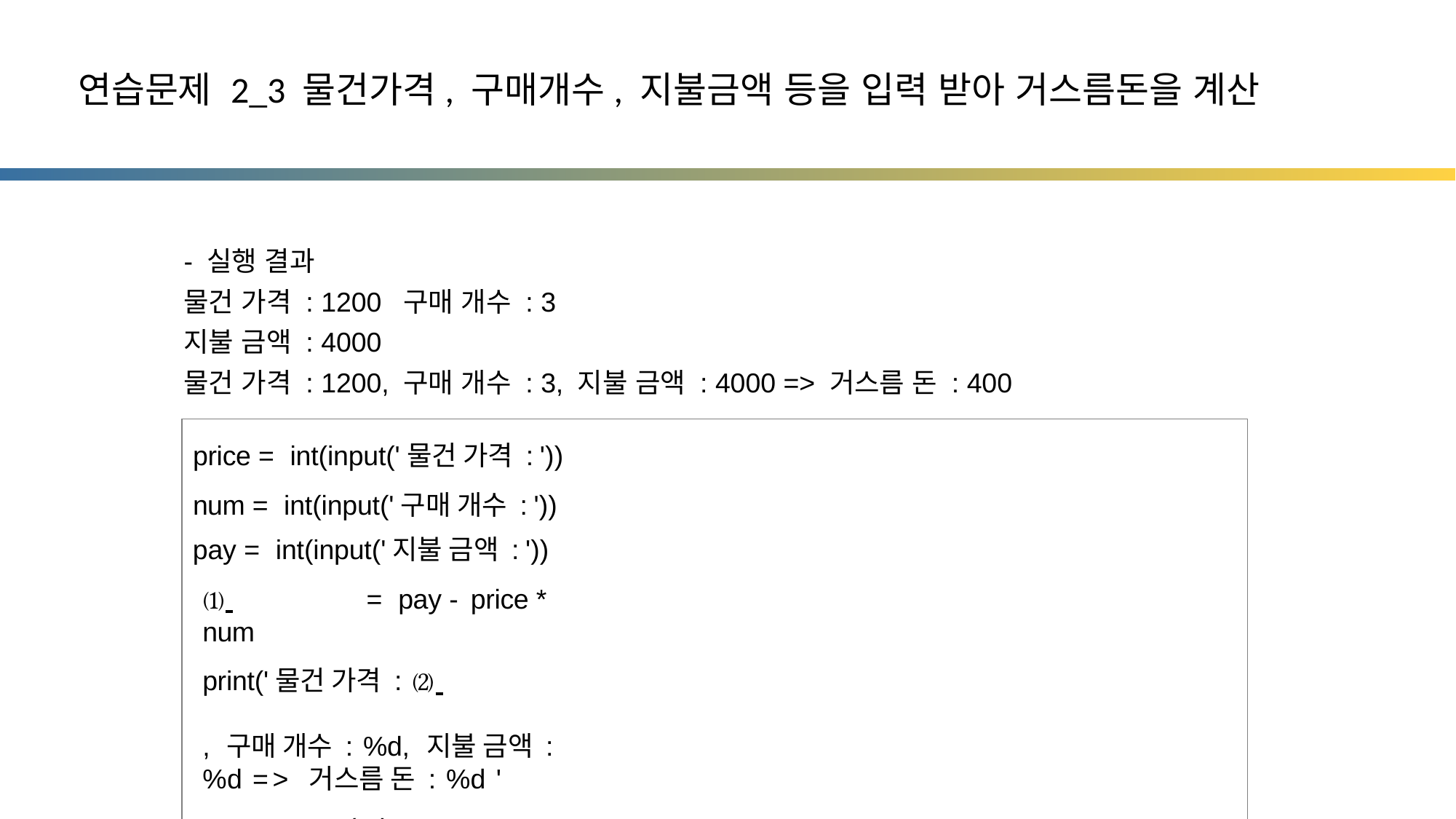

# 연습문제 2_3 물건가격, 구매개수, 지불금액 등을 입력 받아 거스름돈을 계산
- 실행 결과
물건 가격 : 1200  구매 개수 : 3
지불 금액 : 4000
물건 가격 : 1200, 구매 개수 : 3, 지불 금액 : 4000 => 거스름 돈 : 400

price = int(input('물건 가격 : '))  num = int(input('구매 개수 : '))
pay = int(input('지불 금액 : '))
⑴ 	= pay - price * num
print('물건 가격 : ⑵ 	, 구매 개수 : %d, 지불 금액 : %d => 거스름 돈 : %d '
⑶ 	(price, num, pay, change))